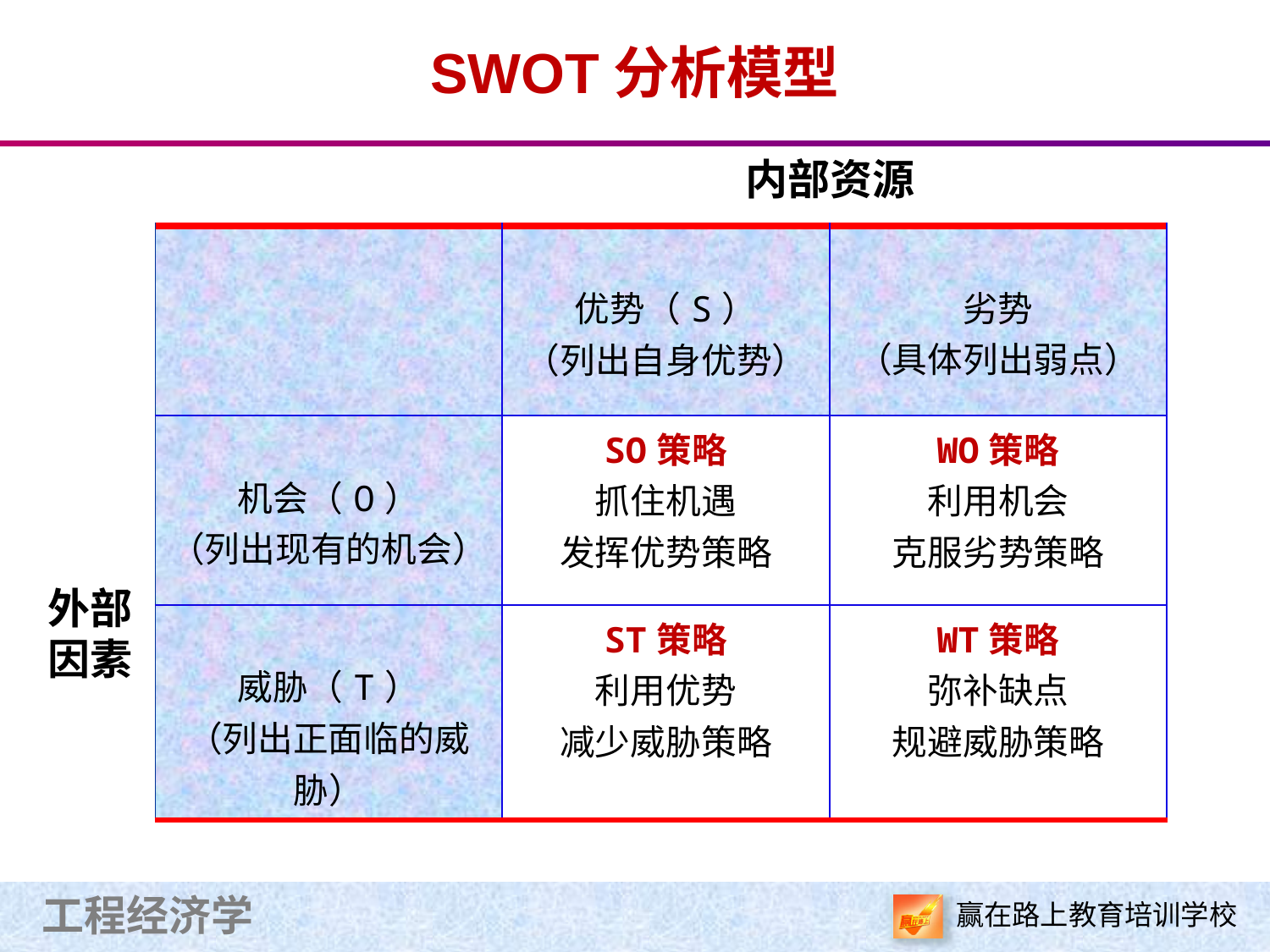

# SWOT分析模型
内部资源
|  | 优势（S） （列出自身优势） | 劣势 （具体列出弱点） |
| --- | --- | --- |
| 机会（O） （列出现有的机会） | SO策略 抓住机遇 发挥优势策略 | WO策略 利用机会 克服劣势策略 |
| 威胁（T） （列出正面临的威胁） | ST策略 利用优势 减少威胁策略 | WT策略 弥补缺点 规避威胁策略 |
外部
因素